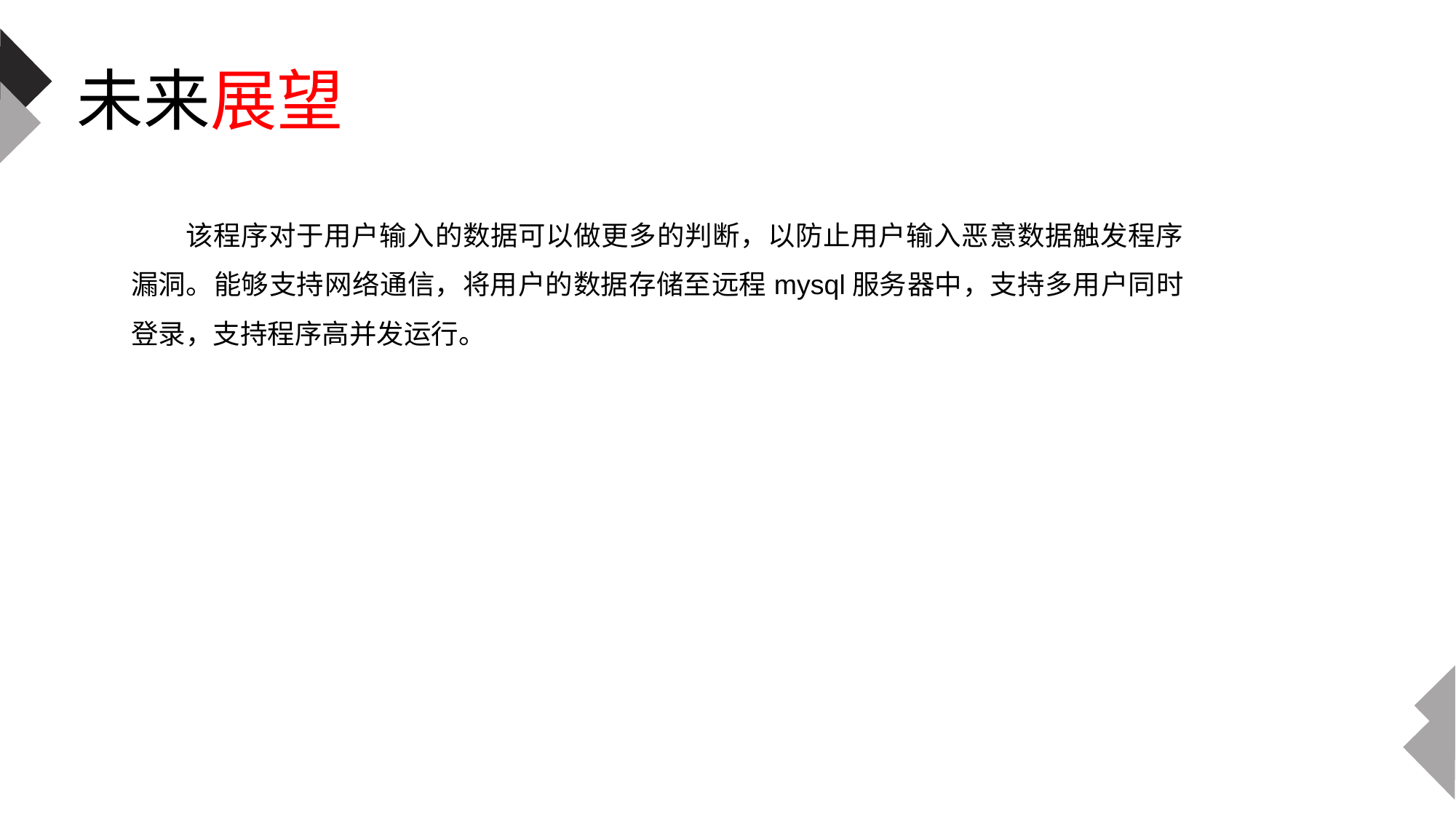

未来展望
该程序对于用户输入的数据可以做更多的判断，以防止用户输入恶意数据触发程序漏洞。能够支持网络通信，将用户的数据存储至远程mysql服务器中，支持多用户同时登录，支持程序高并发运行。